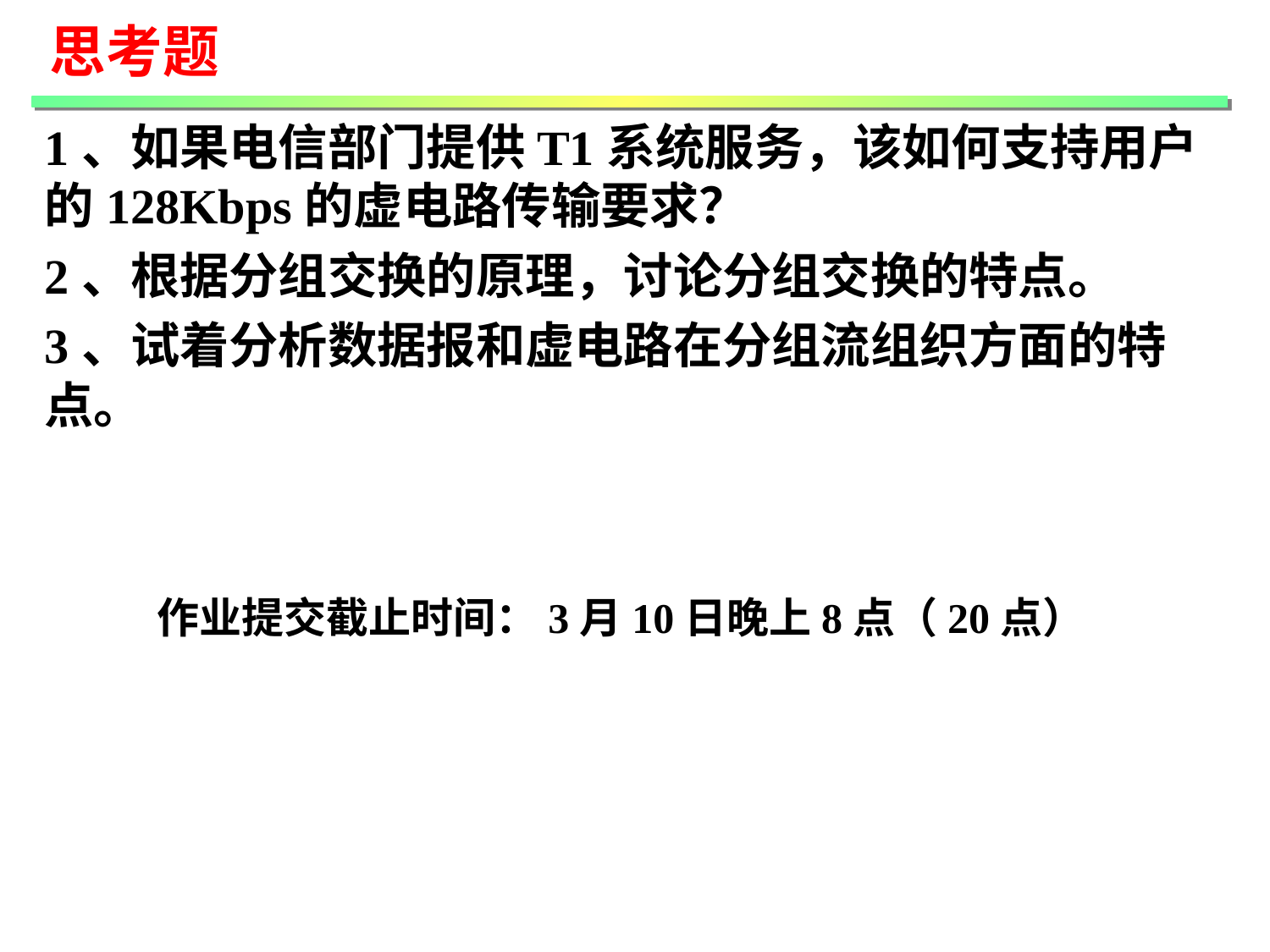

思考题

1、如果电信部门提供T1系统服务，该如何支持用户的128Kbps的虚电路传输要求？
2、根据分组交换的原理，讨论分组交换的特点。
3、试着分析数据报和虚电路在分组流组织方面的特点。
作业提交截止时间：3月10日晚上8点（20点）